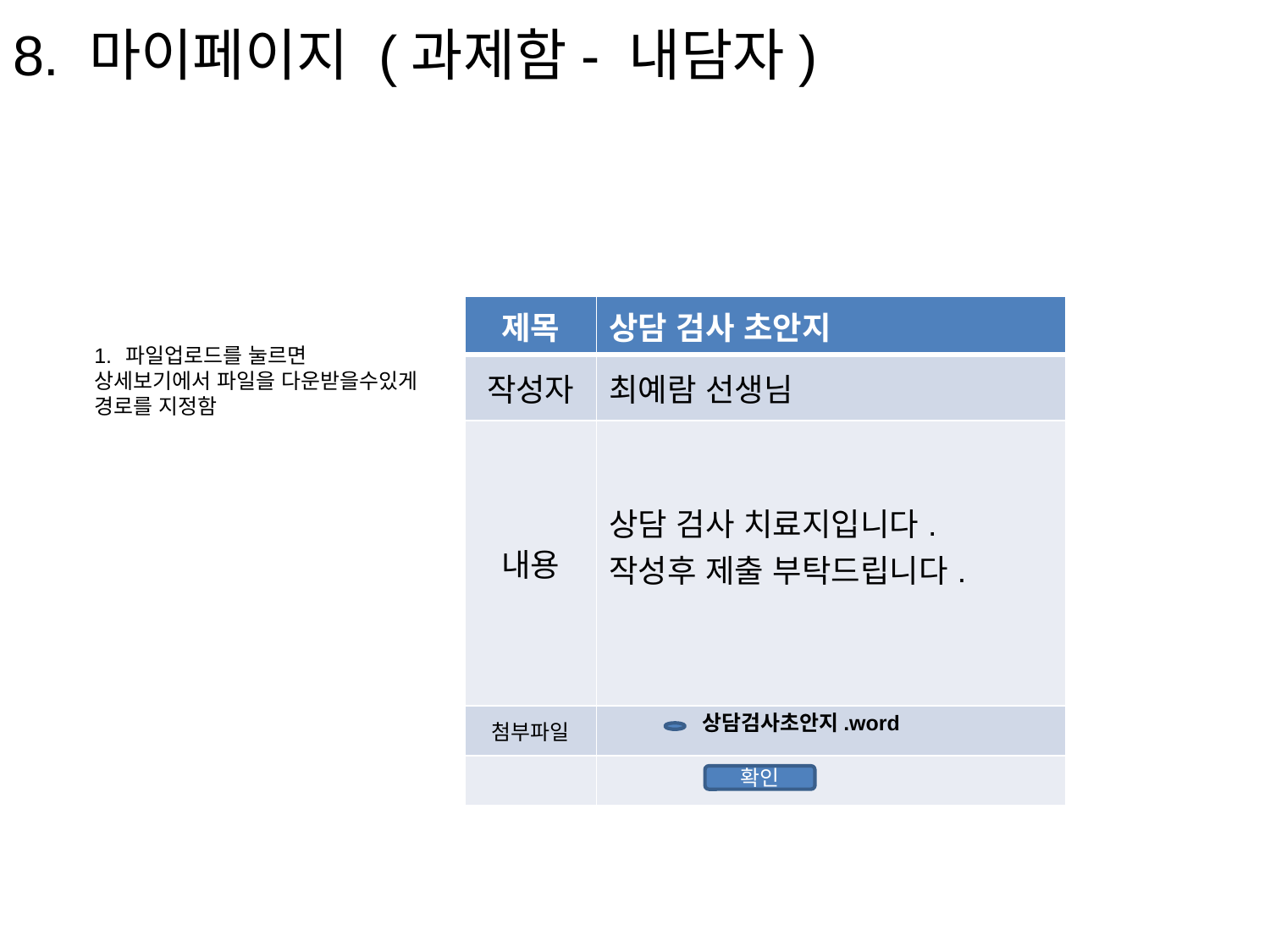

8. 마이페이지 (과제함- 내담자)
| 제목 | 상담 검사 초안지 |
| --- | --- |
| 작성자 | 최예람 선생님 |
| 내용 | 상담 검사 치료지입니다. 작성후 제출 부탁드립니다. |
| 첨부파일 |  |
|  |  |
파일업로드를 눌르면
상세보기에서 파일을 다운받을수있게
경로를 지정함
상담검사초안지.word

확인